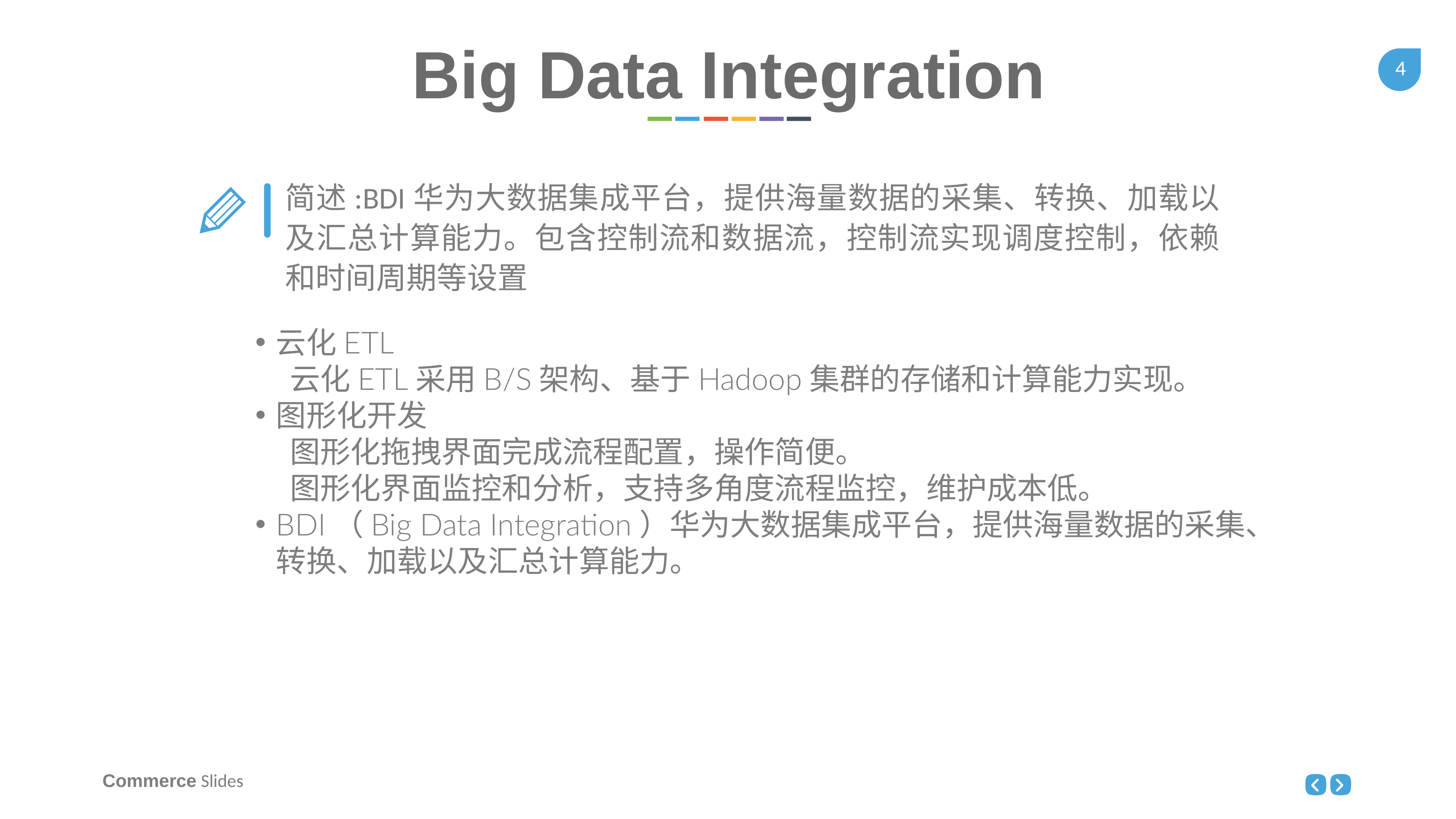

Big Data Integration

简述:BDI华为大数据集成平台，提供海量数据的采集、转换、加载以及汇总计算能力。包含控制流和数据流，控制流实现调度控制，依赖和时间周期等设置

云化ETL
    云化ETL采用B/S架构、基于Hadoop集群的存储和计算能力实现。
图形化开发
    图形化拖拽界面完成流程配置，操作简便。
    图形化界面监控和分析，支持多角度流程监控，维护成本低。
BDI（Big Data Integration）华为大数据集成平台，提供海量数据的采集、转换、加载以及汇总计算能力。